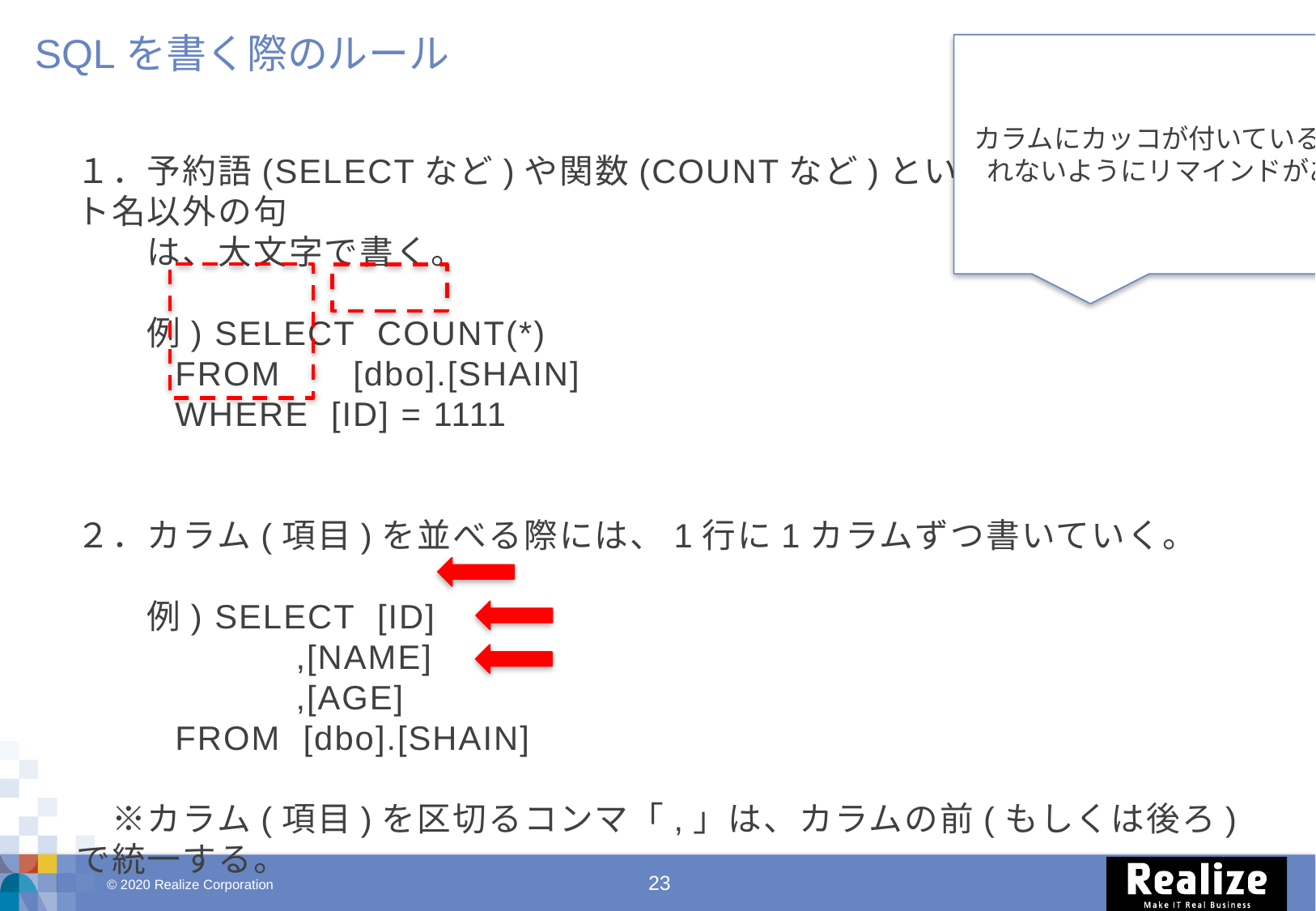

SQLを書く際のルール
カラムにカッコが付いているが、忘れないようにリマインドがあれば
１．予約語(SELECTなど)や関数(COUNTなど)といったオブジェクト名以外の句
　　は、大文字で書く。

　　例) SELECT  COUNT(*)
         FROM 　 [dbo].[SHAIN]
         WHERE  [ID] = 1111

２．カラム(項目)を並べる際には、1行に1カラムずつ書いていく。

　　例) SELECT  [ID]
                    ,[NAME]
                    ,[AGE]
         FROM  [dbo].[SHAIN]

　※カラム(項目)を区切るコンマ「,」は、カラムの前(もしくは後ろ)で統一する。